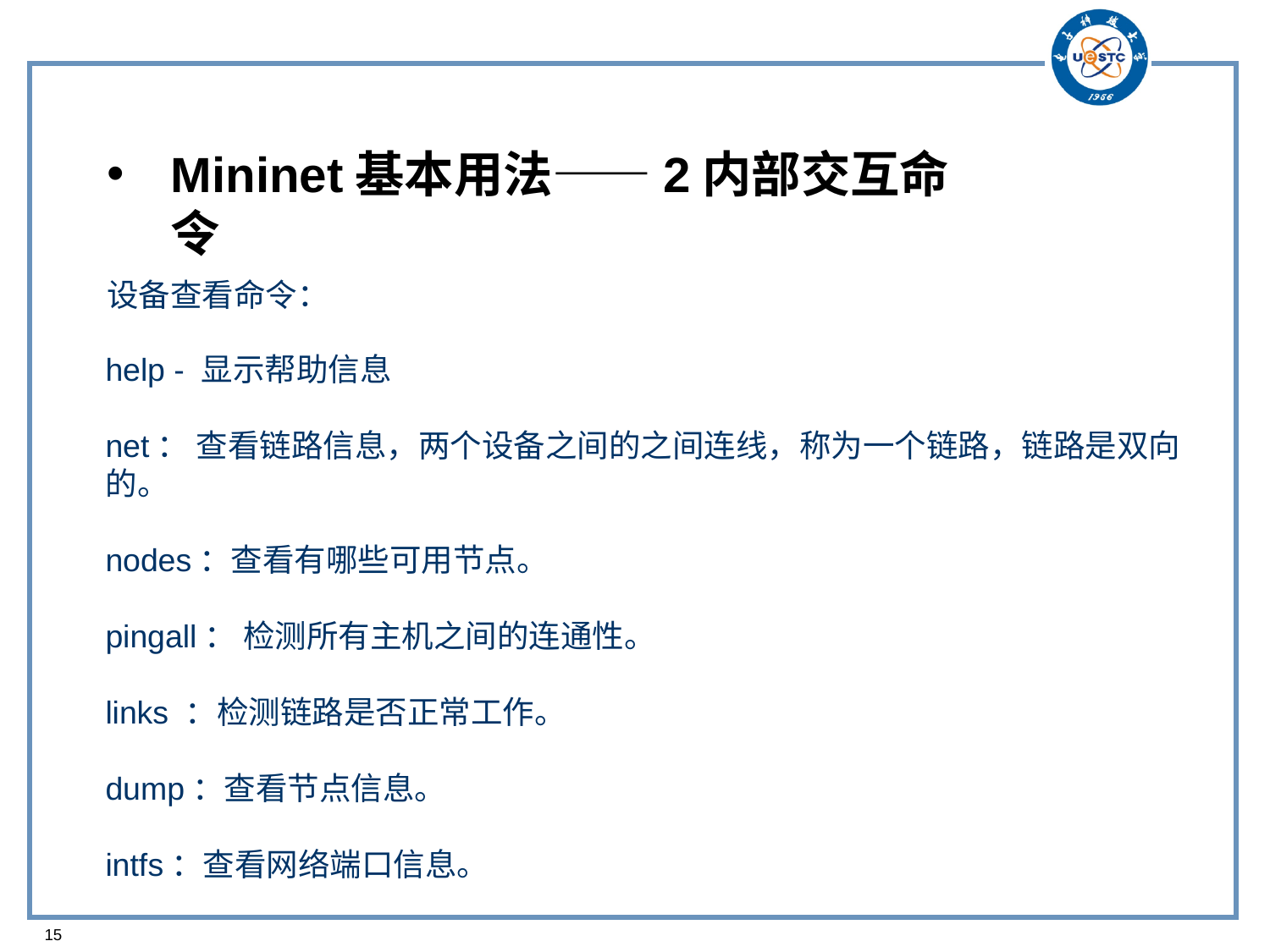

Mininet基本用法——2内部交互命令
设备查看命令：
help - 显示帮助信息

net： 查看链路信息，两个设备之间的之间连线，称为一个链路，链路是双向的。

nodes：查看有哪些可用节点。

pingall： 检测所有主机之间的连通性。

links ：检测链路是否正常工作。

dump：查看节点信息。

intfs：查看网络端口信息。

15